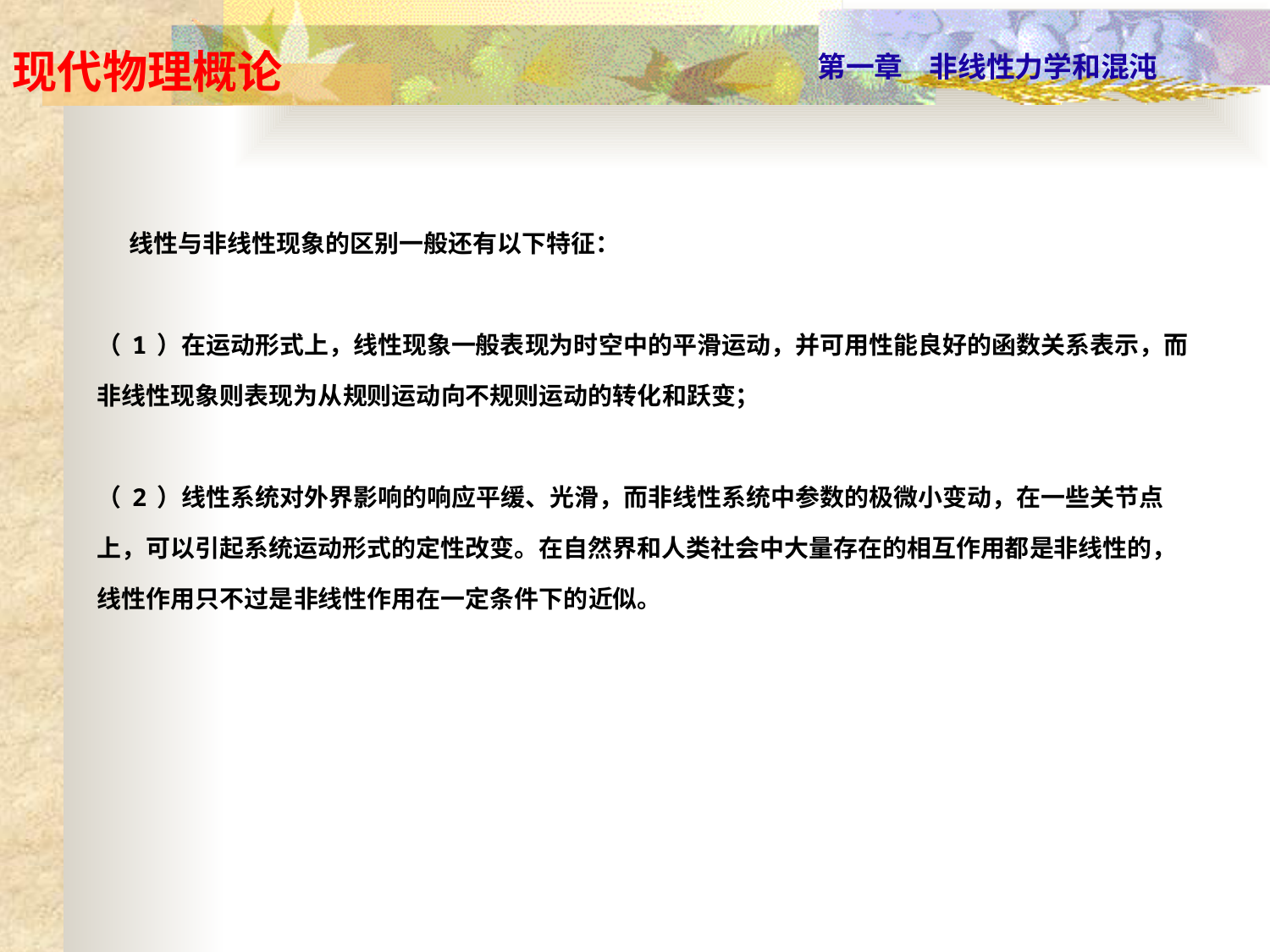

线性与非线性现象的区别一般还有以下特征：

（1）在运动形式上，线性现象一般表现为时空中的平滑运动，并可用性能良好的函数关系表示，而非线性现象则表现为从规则运动向不规则运动的转化和跃变；

（2）线性系统对外界影响的响应平缓、光滑，而非线性系统中参数的极微小变动，在一些关节点上，可以引起系统运动形式的定性改变。在自然界和人类社会中大量存在的相互作用都是非线性的，线性作用只不过是非线性作用在一定条件下的近似。